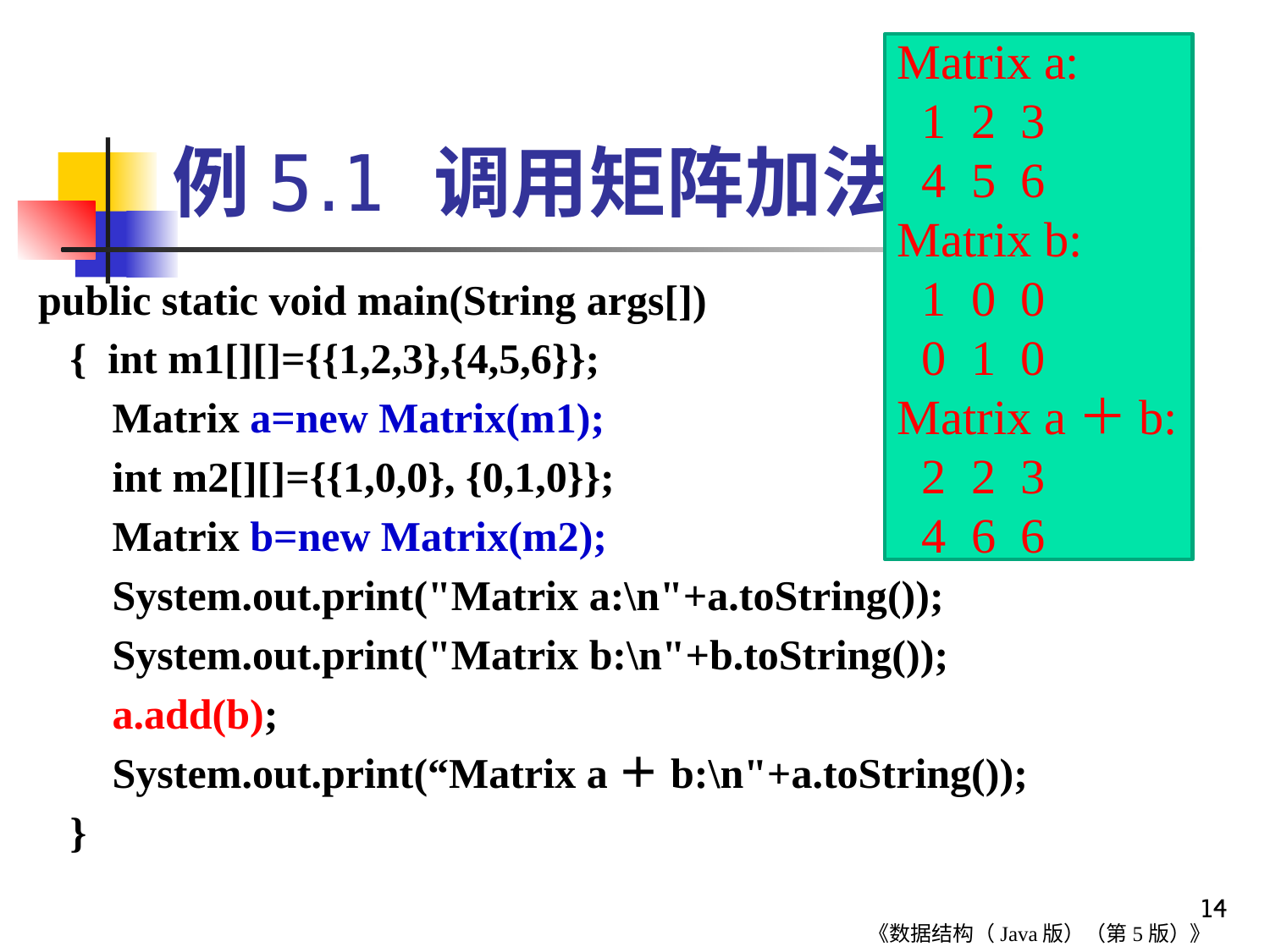

Matrix a:
  1  2  3
  4  5  6
Matrix b:
  1  0  0
  0  1  0
Matrix a＋b:
  2  2  3
  4  6  6
# 例5.1 调用矩阵加法
 public static void main(String args[])
    {  int m1[][]={{1,2,3},{4,5,6}};
        Matrix a=new Matrix(m1);
        int m2[][]={{1,0,0}, {0,1,0}};
        Matrix b=new Matrix(m2);
        System.out.print("Matrix a:\n"+a.toString());
        System.out.print("Matrix b:\n"+b.toString());
        a.add(b);
        System.out.print(“Matrix a＋b:\n"+a.toString());
    }
14
《数据结构（Java版）（第5版）》